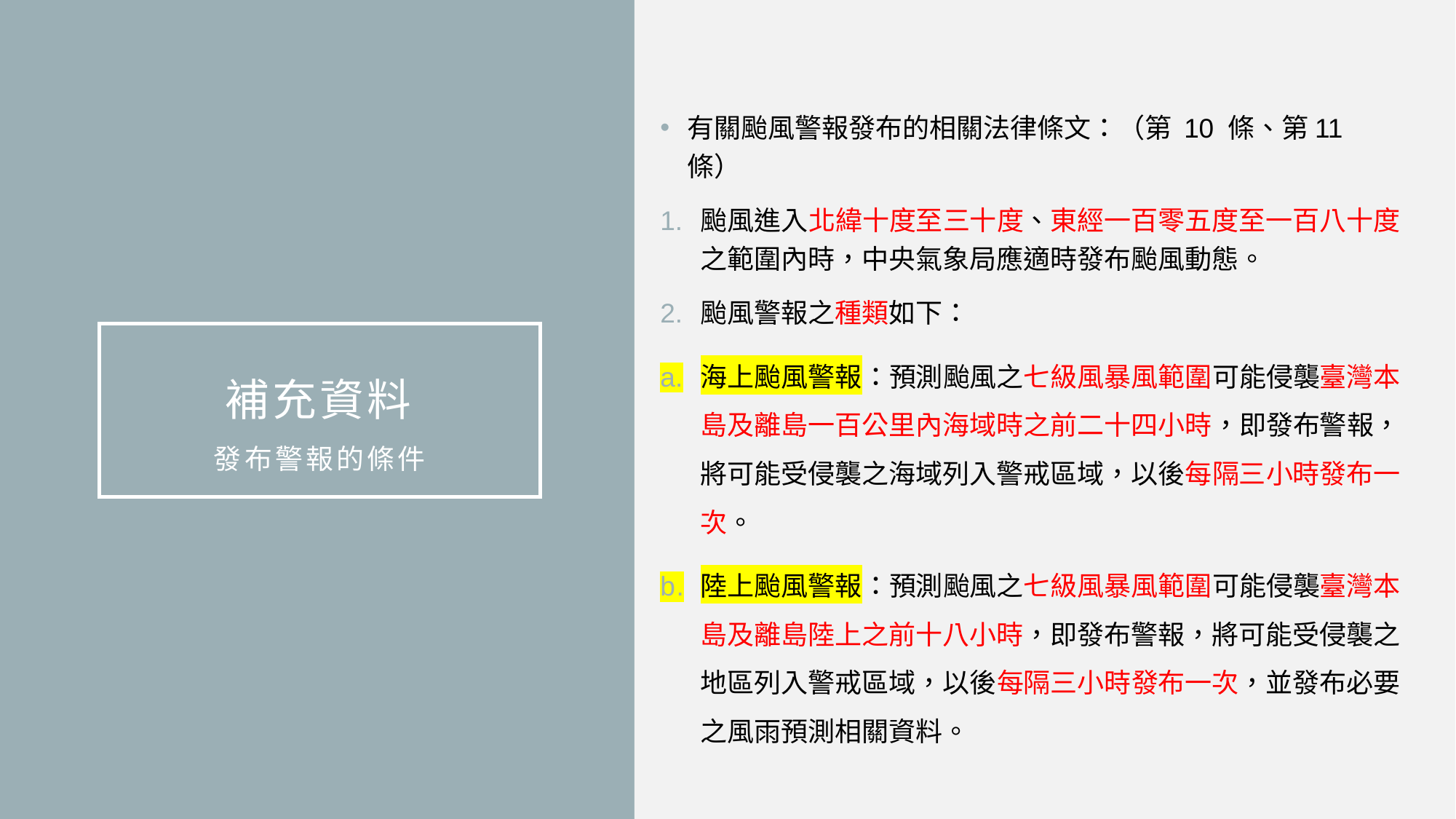

有關颱風警報發布的相關法律條文：（第 10 條、第11條）
颱風進入北緯十度至三十度、東經一百零五度至一百八十度之範圍內時，中央氣象局應適時發布颱風動態。
颱風警報之種類如下：
海上颱風警報：預測颱風之七級風暴風範圍可能侵襲臺灣本島及離島一百公里內海域時之前二十四小時，即發布警報，將可能受侵襲之海域列入警戒區域，以後每隔三小時發布一次。
陸上颱風警報：預測颱風之七級風暴風範圍可能侵襲臺灣本島及離島陸上之前十八小時，即發布警報，將可能受侵襲之地區列入警戒區域，以後每隔三小時發布一次，並發布必要之風雨預測相關資料。
# 補充資料 發布警報的條件